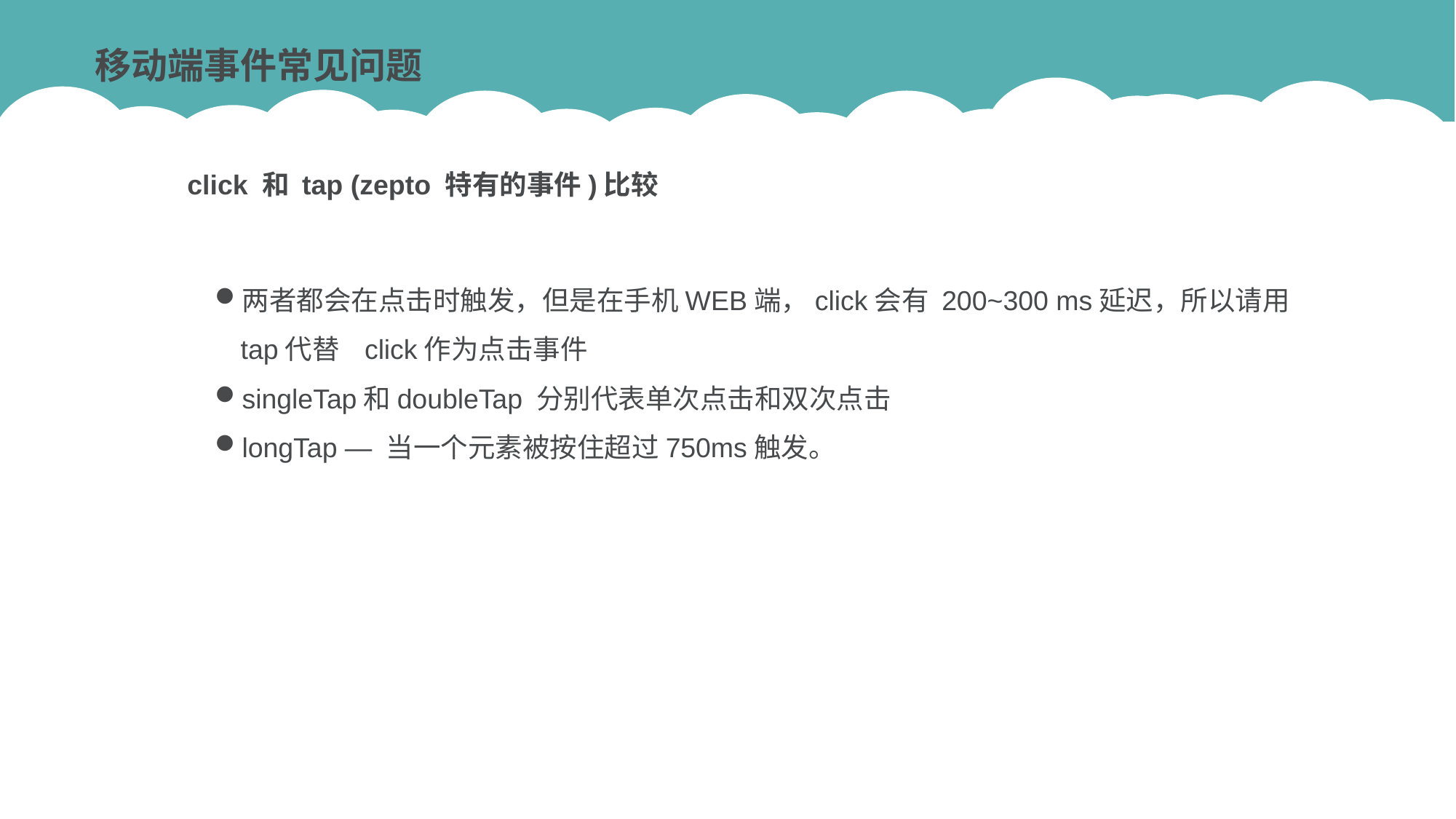

移动端事件常见问题
click 和 tap (zepto 特有的事件)比较
两者都会在点击时触发，但是在手机WEB端，click会有 200~300 ms延迟，所以请用tap代替   click作为点击事件
singleTap和doubleTap 分别代表单次点击和双次点击
longTap — 当一个元素被按住超过750ms触发。